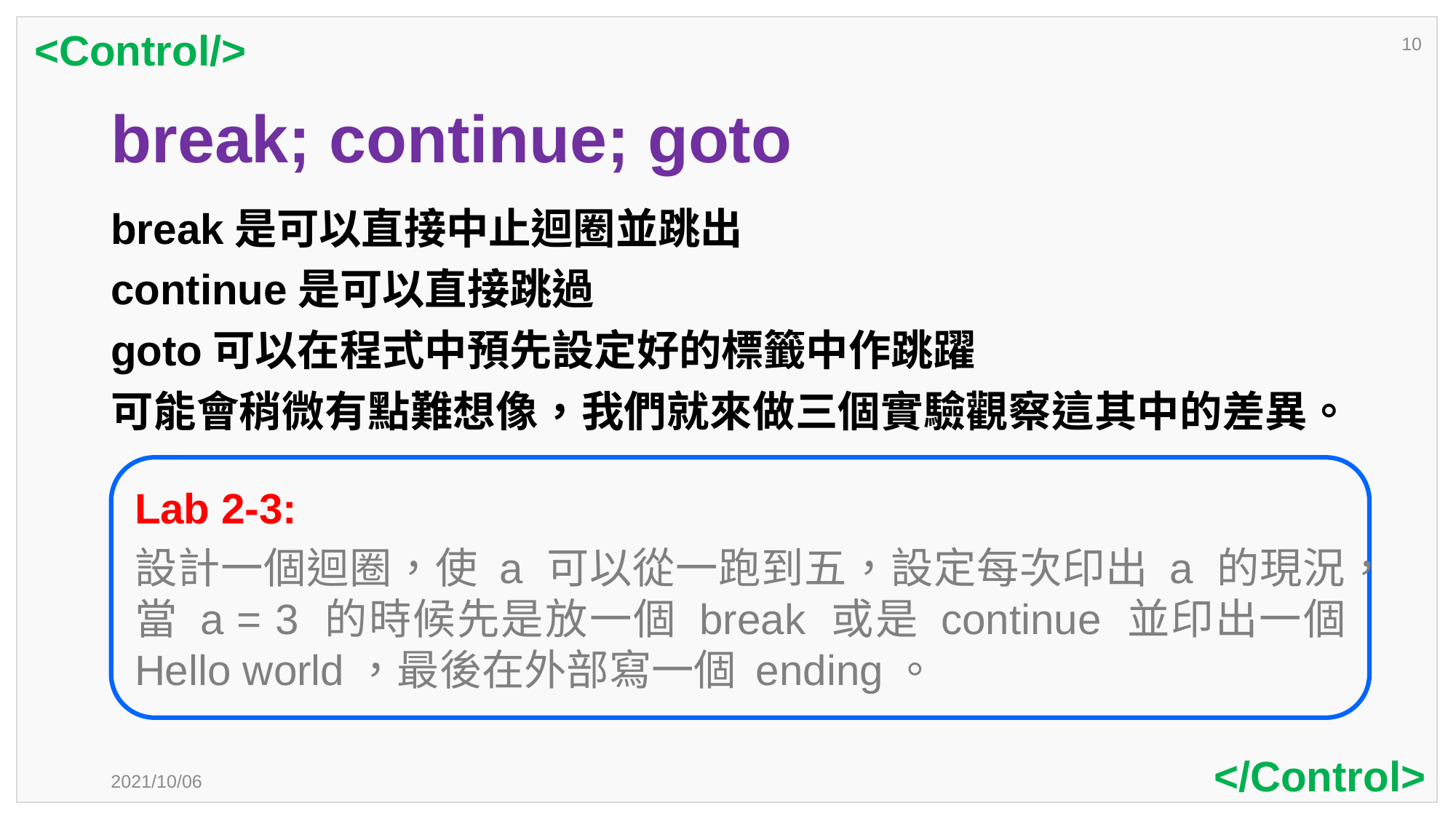

<Control/>
10
# break; continue; goto
break是可以直接中止迴圈並跳出
continue是可以直接跳過
goto可以在程式中預先設定好的標籤中作跳躍
可能會稍微有點難想像，我們就來做三個實驗觀察這其中的差異。
Lab 2-3:
設計一個迴圈，使 a 可以從一跑到五，設定每次印出 a 的現況，當 a = 3 的時候先是放一個 break 或是 continue 並印出一個 Hello world，最後在外部寫一個 ending。
</Control>
2021/10/06